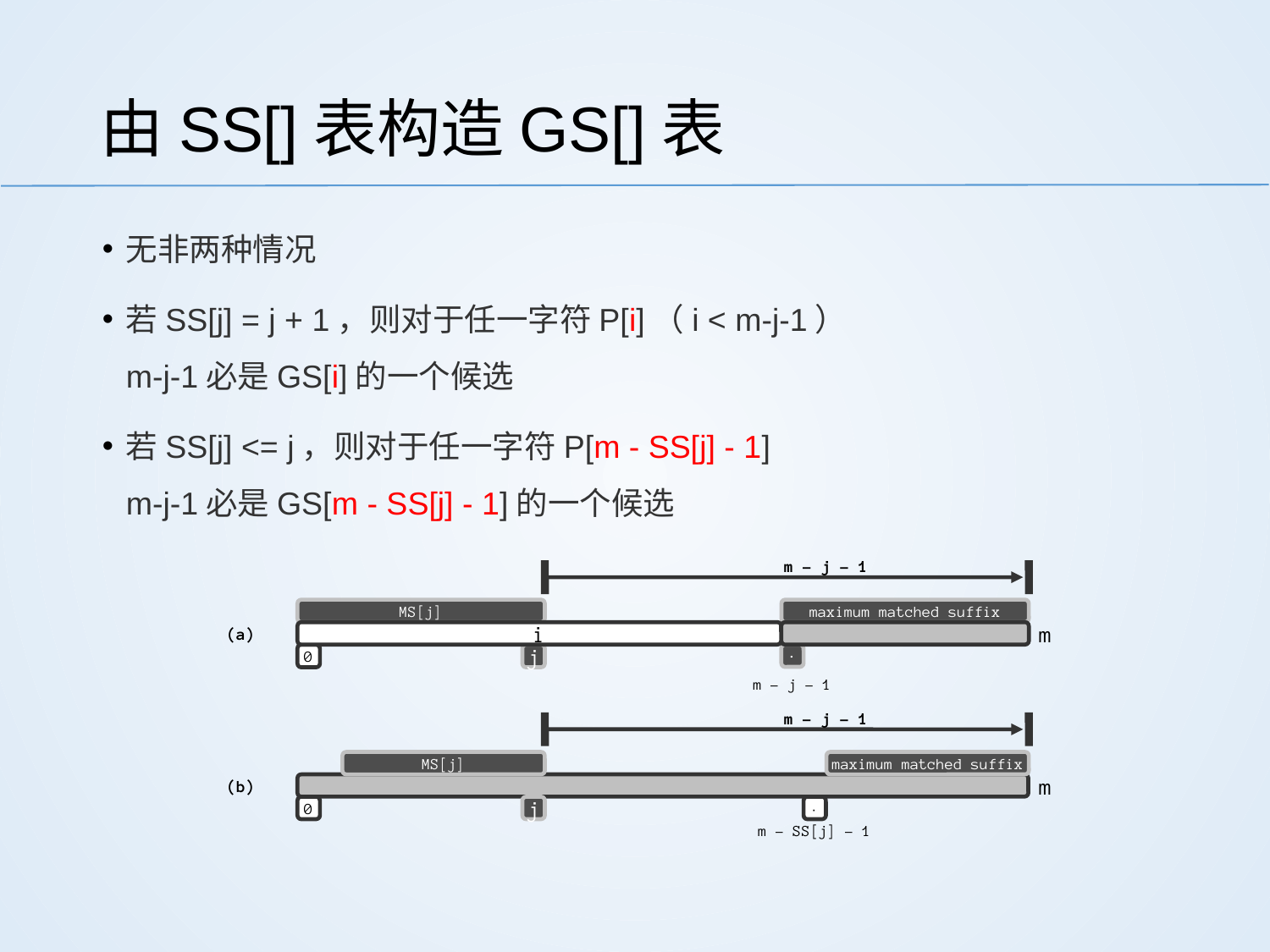

# 由SS[]表构造GS[]表
无非两种情况
若SS[j] = j + 1，则对于任一字符P[i]（i < m-j-1）
m-j-1必是GS[i]的一个候选
若SS[j] <= j，则对于任一字符P[m - SS[j] - 1]
m-j-1必是GS[m - SS[j] - 1]的一个候选
m - j - 1

MS[j]
maximum matched suffix
(a)
i

m
0
j
·
m - j - 1
m - j - 1

MS[j]
maximum matched suffix
(b)

m
0
j
·
m - SS[j] - 1